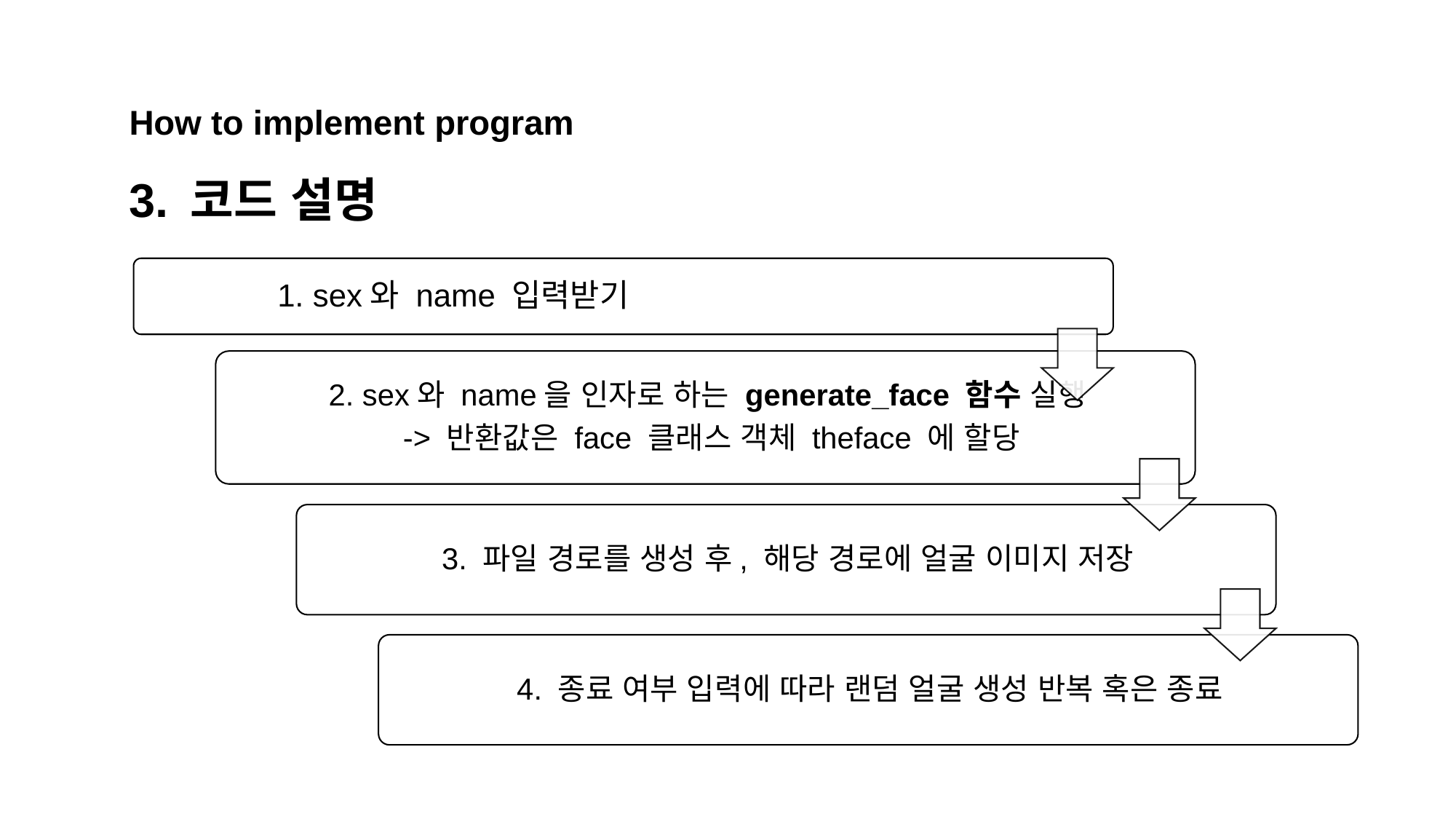

How to implement program
3. 코드 설명
1. sex와 name 입력받기                               ,…..
2. sex와 name을 인자로 하는 generate_face 함수 실행
 -> 반환값은 face 클래스 객체 theface 에 할당
3. 파일 경로를 생성 후, 해당 경로에 얼굴 이미지 저장
4. 종료 여부 입력에 따라 랜덤 얼굴 생성 반복 혹은 종료